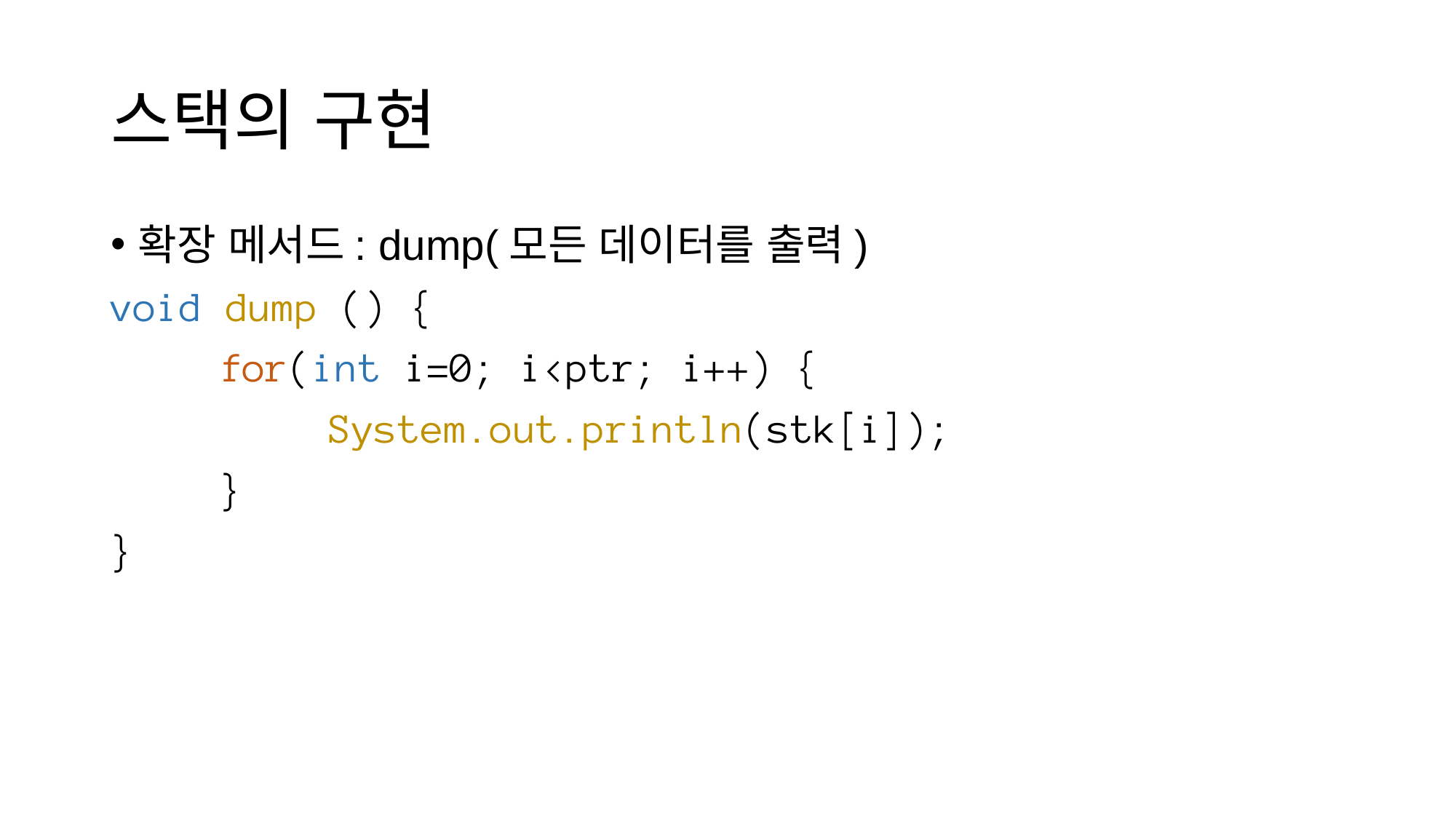

# 스택의 구현
확장 메서드: dump(모든 데이터를 출력)
void dump () {
	for(int i=0; i<ptr; i++) {
		System.out.println(stk[i]);
	}
}